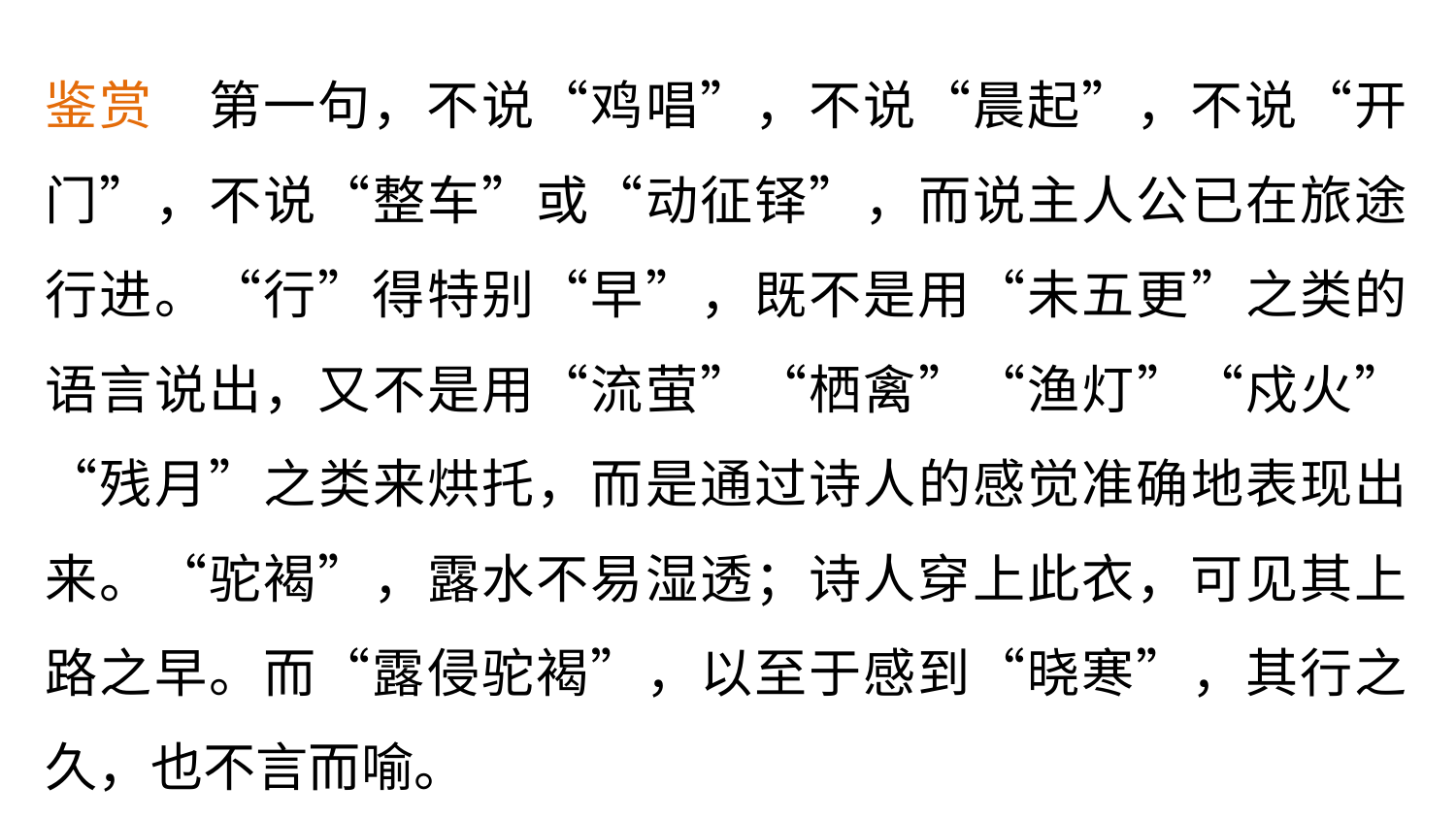

鉴赏　第一句，不说“鸡唱”，不说“晨起”，不说“开门”，不说“整车”或“动征铎”，而说主人公已在旅途行进。“行”得特别“早”，既不是用“未五更”之类的语言说出，又不是用“流萤”“栖禽”“渔灯”“戍火”“残月”之类来烘托，而是通过诗人的感觉准确地表现出来。“驼褐”，露水不易湿透；诗人穿上此衣，可见其上路之早。而“露侵驼褐”，以至于感到“晓寒”，其行之久，也不言而喻。